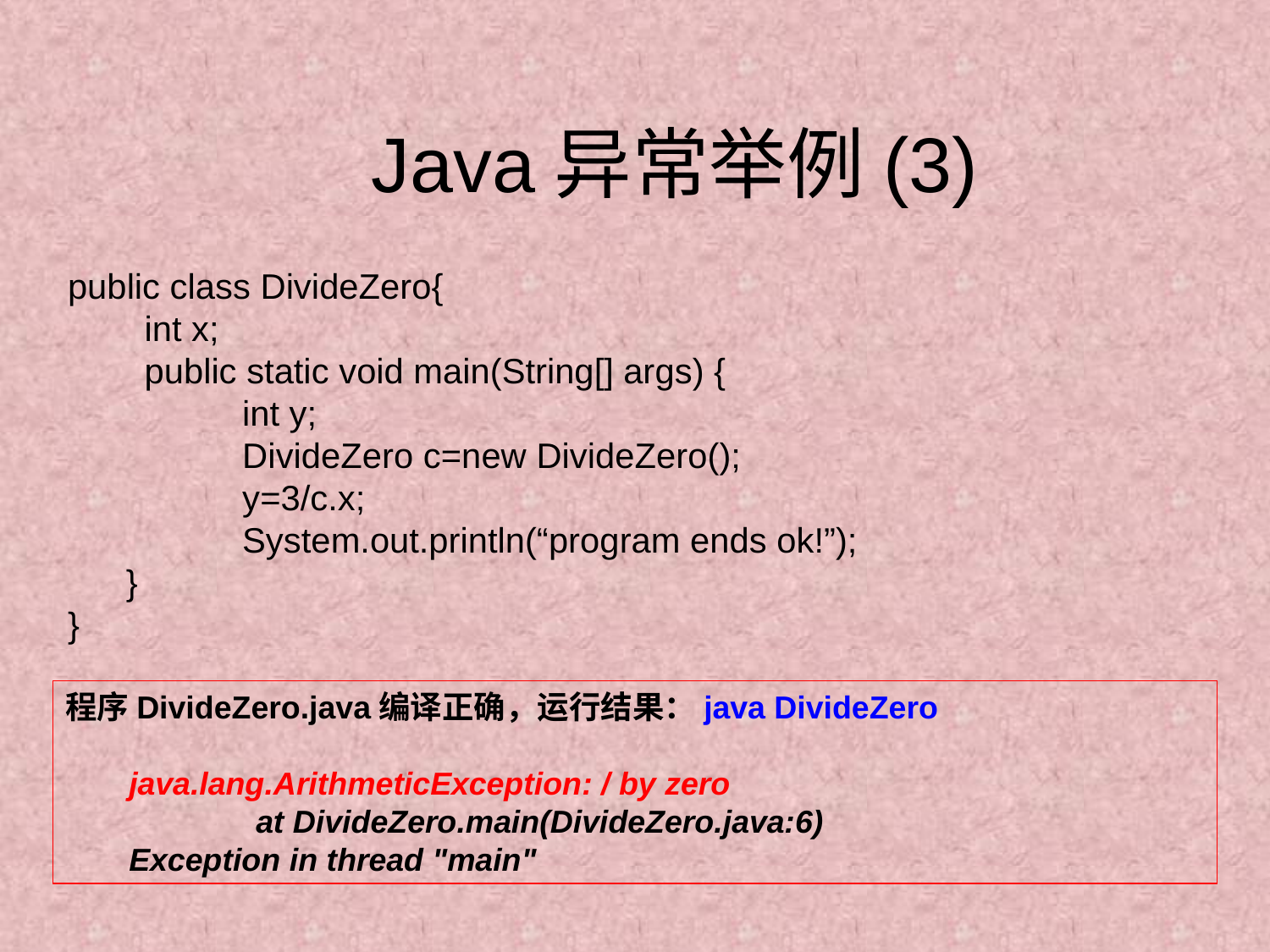

# Java异常举例(3)
public class DivideZero{
	   int x;
    	   public static void main(String[] args) {
		int y;
		DivideZero c=new DivideZero();
		y=3/c.x;
		System.out.println(“program ends ok!”);
      }
}
程序DivideZero.java编译正确，运行结果：java DivideZero

java.lang.ArithmeticException: / by zero
	at DivideZero.main(DivideZero.java:6)
Exception in thread "main"